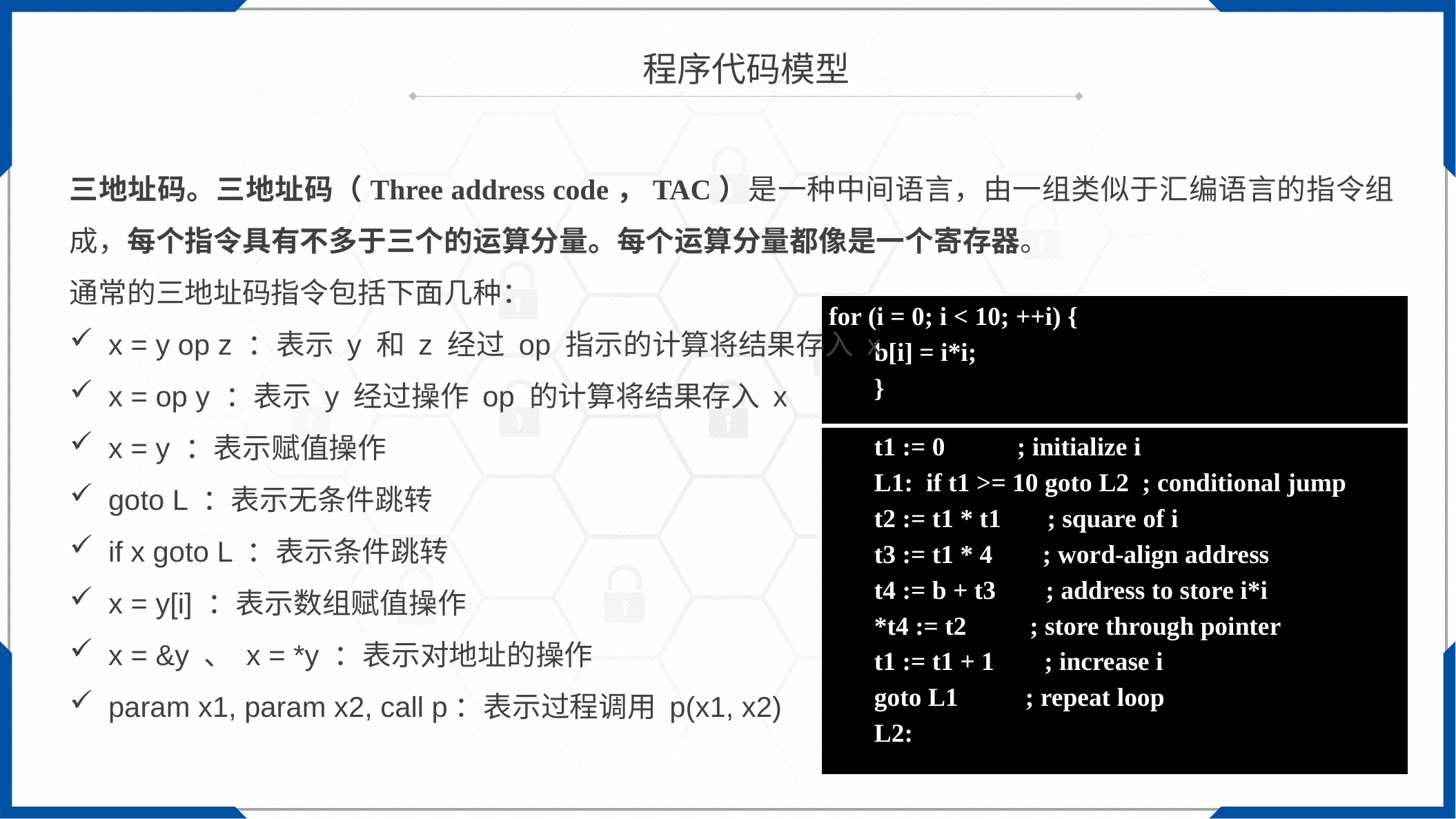

程序代码模型
三地址码。三地址码（Three address code，TAC）是一种中间语言，由一组类似于汇编语言的指令组成，每个指令具有不多于三个的运算分量。每个运算分量都像是一个寄存器。
通常的三地址码指令包括下面几种：
x = y op z ：表示 y 和 z 经过 op 指示的计算将结果存入 x
x = op y ：表示 y 经过操作 op 的计算将结果存入 x
x = y ：表示赋值操作
goto L ：表示无条件跳转
if x goto L ：表示条件跳转
x = y[i] ：表示数组赋值操作
x = &y 、 x = *y ：表示对地址的操作
param x1, param x2, call p：表示过程调用 p(x1, x2)
| for (i = 0; i < 10; ++i) { b[i] = i\*i; } |
| --- |
| t1 := 0 ; initialize i L1: if t1 >= 10 goto L2 ; conditional jump t2 := t1 \* t1 ; square of i t3 := t1 \* 4 ; word-align address t4 := b + t3 ; address to store i\*i \*t4 := t2 ; store through pointer t1 := t1 + 1 ; increase i goto L1 ; repeat loop L2: |